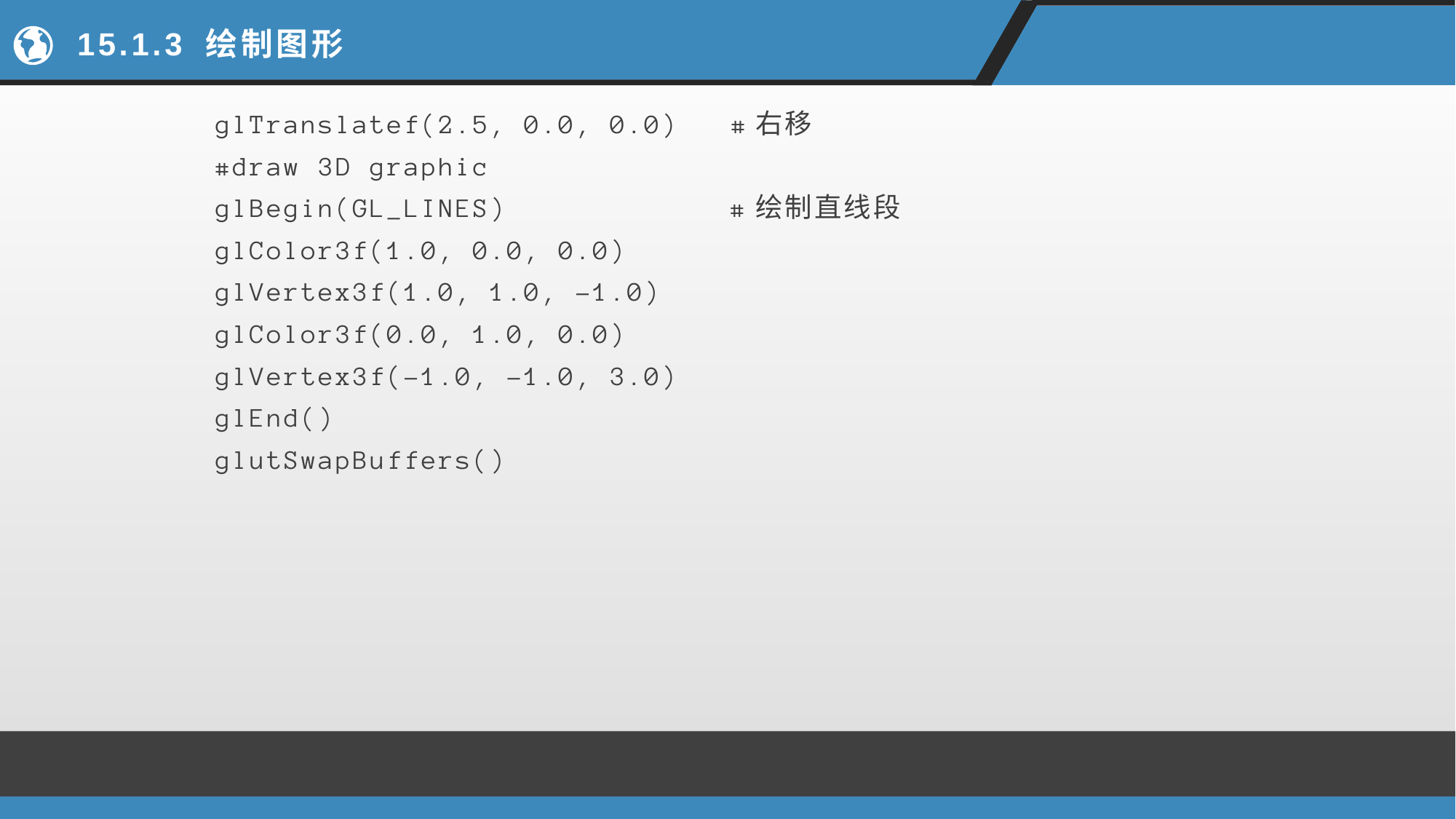

# 15.1.3 绘制图形

        glTranslatef(2.5, 0.0, 0.0)   #右移
        #draw 3D graphic
        glBegin(GL_LINES)             #绘制直线段
        glColor3f(1.0, 0.0, 0.0)
        glVertex3f(1.0, 1.0, -1.0)
        glColor3f(0.0, 1.0, 0.0)
        glVertex3f(-1.0, -1.0, 3.0)
        glEnd()
        glutSwapBuffers()